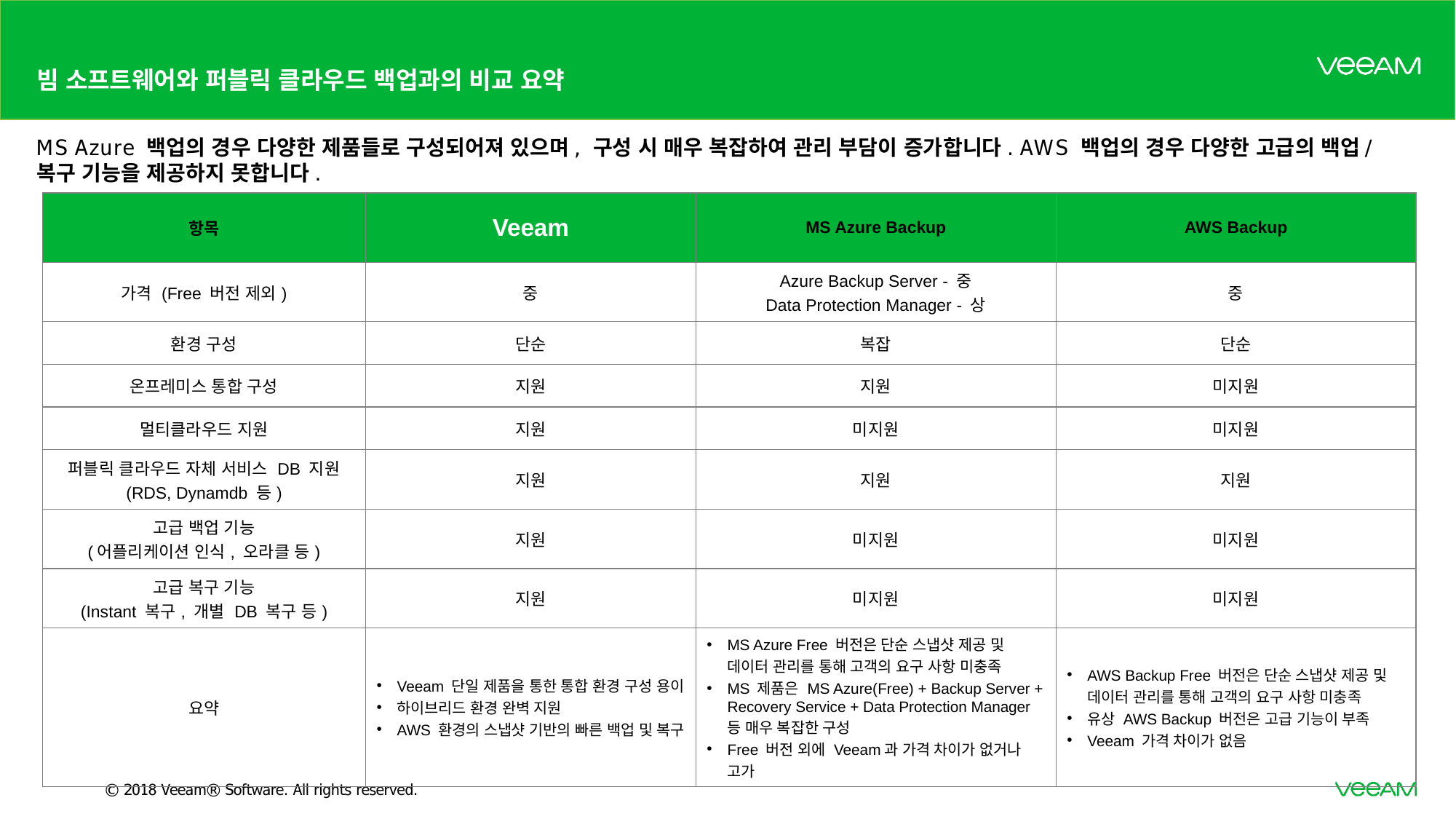

# 빔 소프트웨어와 퍼블릭 클라우드 백업과의 비교 요약
MS Azure 백업의 경우 다양한 제품들로 구성되어져 있으며, 구성 시 매우 복잡하여 관리 부담이 증가합니다. AWS 백업의 경우 다양한 고급의 백업/복구 기능을 제공하지 못합니다.
| 항목 | Veeam | MS Azure Backup | AWS Backup |
| --- | --- | --- | --- |
| 가격 (Free 버전 제외) | 중 | Azure Backup Server - 중 Data Protection Manager - 상 | 중 |
| 환경 구성 | 단순 | 복잡 | 단순 |
| 온프레미스 통합 구성 | 지원 | 지원 | 미지원 |
| 멀티클라우드 지원 | 지원 | 미지원 | 미지원 |
| 퍼블릭 클라우드 자체 서비스 DB 지원 (RDS, Dynamdb 등) | 지원 | 지원 | 지원 |
| 고급 백업 기능 (어플리케이션 인식, 오라클 등) | 지원 | 미지원 | 미지원 |
| 고급 복구 기능 (Instant 복구, 개별 DB 복구 등) | 지원 | 미지원 | 미지원 |
| 요약 | Veeam 단일 제품을 통한 통합 환경 구성 용이 하이브리드 환경 완벽 지원 AWS 환경의 스냅샷 기반의 빠른 백업 및 복구 | MS Azure Free 버전은 단순 스냅샷 제공 및 데이터 관리를 통해 고객의 요구 사항 미충족 MS 제품은 MS Azure(Free) + Backup Server + Recovery Service + Data Protection Manager 등 매우 복잡한 구성 Free 버전 외에 Veeam과 가격 차이가 없거나 고가 | AWS Backup Free 버전은 단순 스냅샷 제공 및 데이터 관리를 통해 고객의 요구 사항 미충족 유상 AWS Backup 버전은 고급 기능이 부족 Veeam 가격 차이가 없음 |